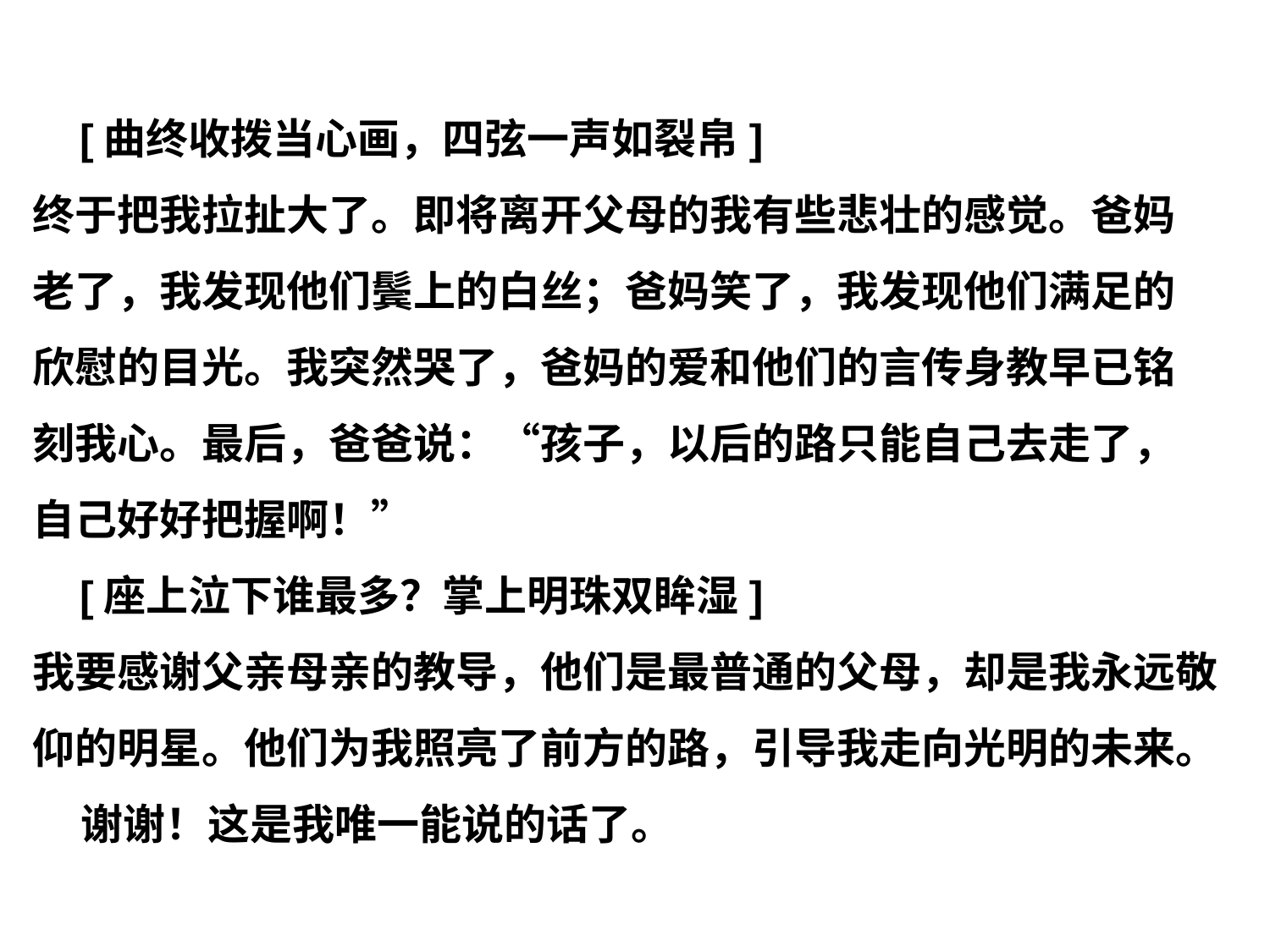

[曲终收拨当心画，四弦一声如裂帛]
终于把我拉扯大了。即将离开父母的我有些悲壮的感觉。爸妈
老了，我发现他们鬓上的白丝；爸妈笑了，我发现他们满足的
欣慰的目光。我突然哭了，爸妈的爱和他们的言传身教早已铭
刻我心。最后，爸爸说：“孩子，以后的路只能自己去走了，
自己好好把握啊！”
    [座上泣下谁最多？掌上明珠双眸湿]
我要感谢父亲母亲的教导，他们是最普通的父母，却是我永远敬仰的明星。他们为我照亮了前方的路，引导我走向光明的未来。
    谢谢！这是我唯一能说的话了。